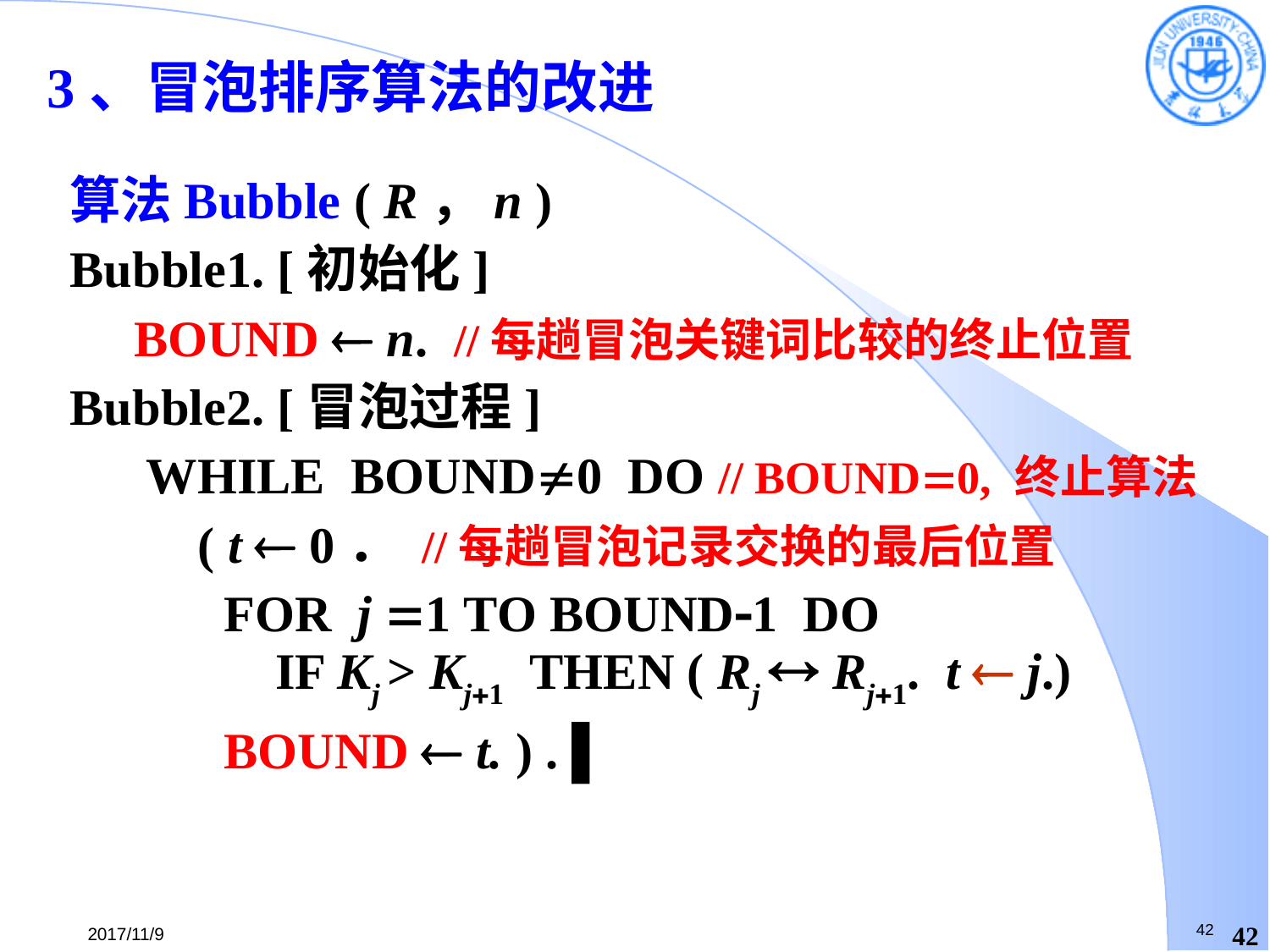

3、冒泡排序算法的改进
算法Bubble ( R，n )
Bubble1. [初始化]
     BOUND ← n.  //每趟冒泡关键词比较的终止位置
Bubble2. [冒泡过程]
 WHILE  BOUND≠0  DO // BOUND=0, 终止算法
     ( t ← 0． //每趟冒泡记录交换的最后位置
       FOR  j =1 TO BOUND−1  DO
           IF Kj > Kj+1  THEN ( Rj ↔ Rj+1.  t ← j.)
       BOUND ← t. ) . ▌

42